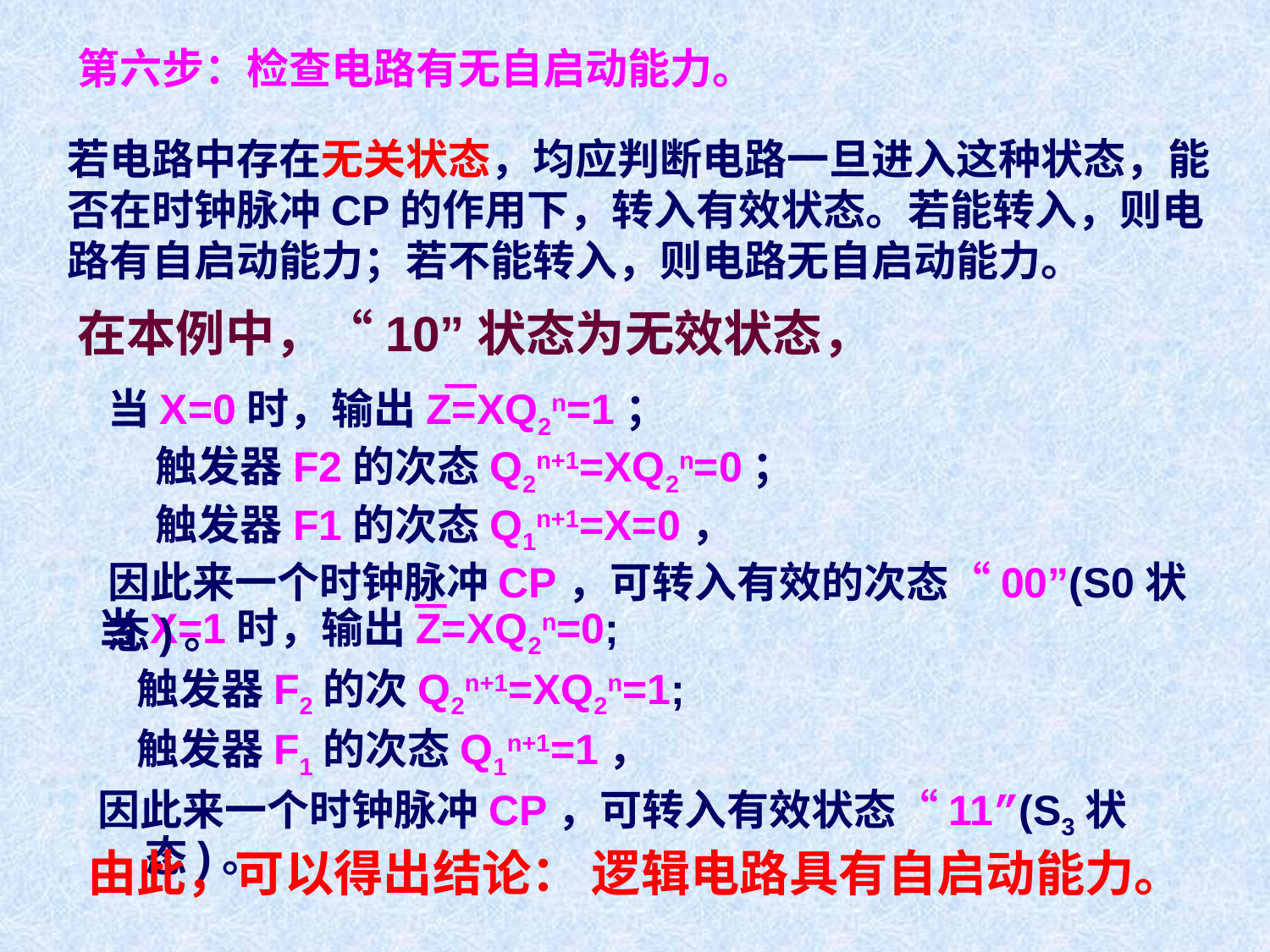

第六步：检查电路有无自启动能力。
若电路中存在无关状态，均应判断电路一旦进入这种状态，能否在时钟脉冲CP的作用下，转入有效状态。若能转入，则电路有自启动能力；若不能转入，则电路无自启动能力。
在本例中，“10”状态为无效状态，
当X=0时，输出Z=XQ2n=1；
    触发器F2的次态Q2n+1=XQ2n=0；
    触发器F1的次态Q1n+1=X=0，
因此来一个时钟脉冲CP，可转入有效的次态“00”(S0状态)。

当X=1时，输出Z=XQ2n=0;
   触发器F2的次Q2n+1=XQ2n=1;
   触发器F1的次态Q1n+1=1，
因此来一个时钟脉冲CP，可转入有效状态“11”(S3状态)。

由此，可以得出结论： 逻辑电路具有自启动能力。